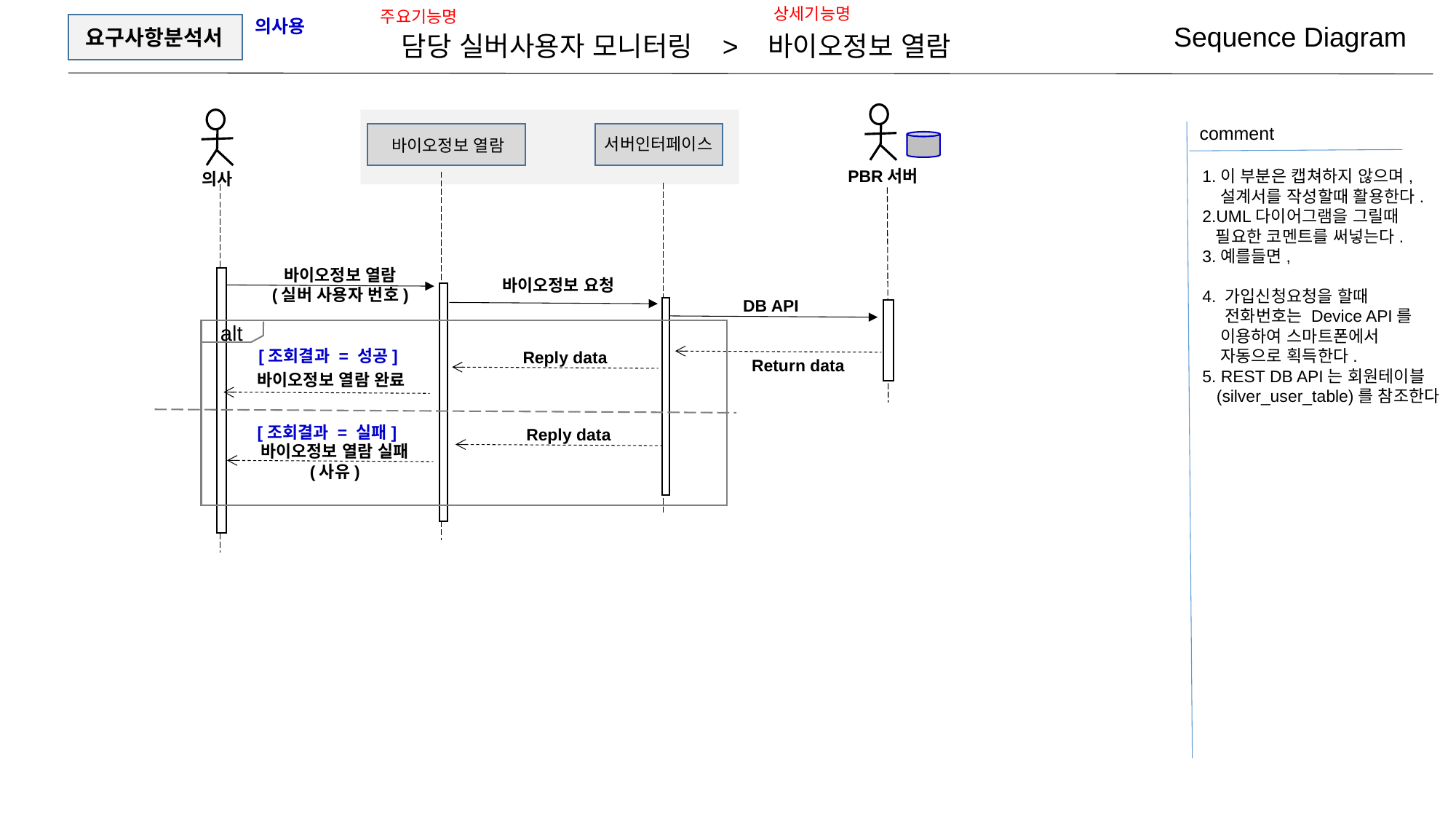

상세기능명
주요기능명
의사용
Sequence Diagram

요구사항분석서
담당 실버사용자 모니터링   >   바이오정보 열람

comment

서버인터페이스
바이오정보 열람

PBR서버
1.이 부분은 캡쳐하지 않으며,
   설계서를 작성할때 활용한다.
2.UML다이어그램을 그릴때
  필요한 코멘트를 써넣는다.
3.예를들면,

4. 가입신청요청을 할때
    전화번호는 Device API를
   이용하여 스마트폰에서
   자동으로 획득한다.
5. REST DB API는 회원테이블
   (silver_user_table)를 참조한다
의사
바이오정보 열람
(실버 사용자 번호)

바이오정보 요청

DB API

alt

[조회결과 = 성공]
Reply data
Return data
바이오정보 열람 완료
[조회결과 = 실패]
Reply data
바이오정보 열람 실패
(사유)